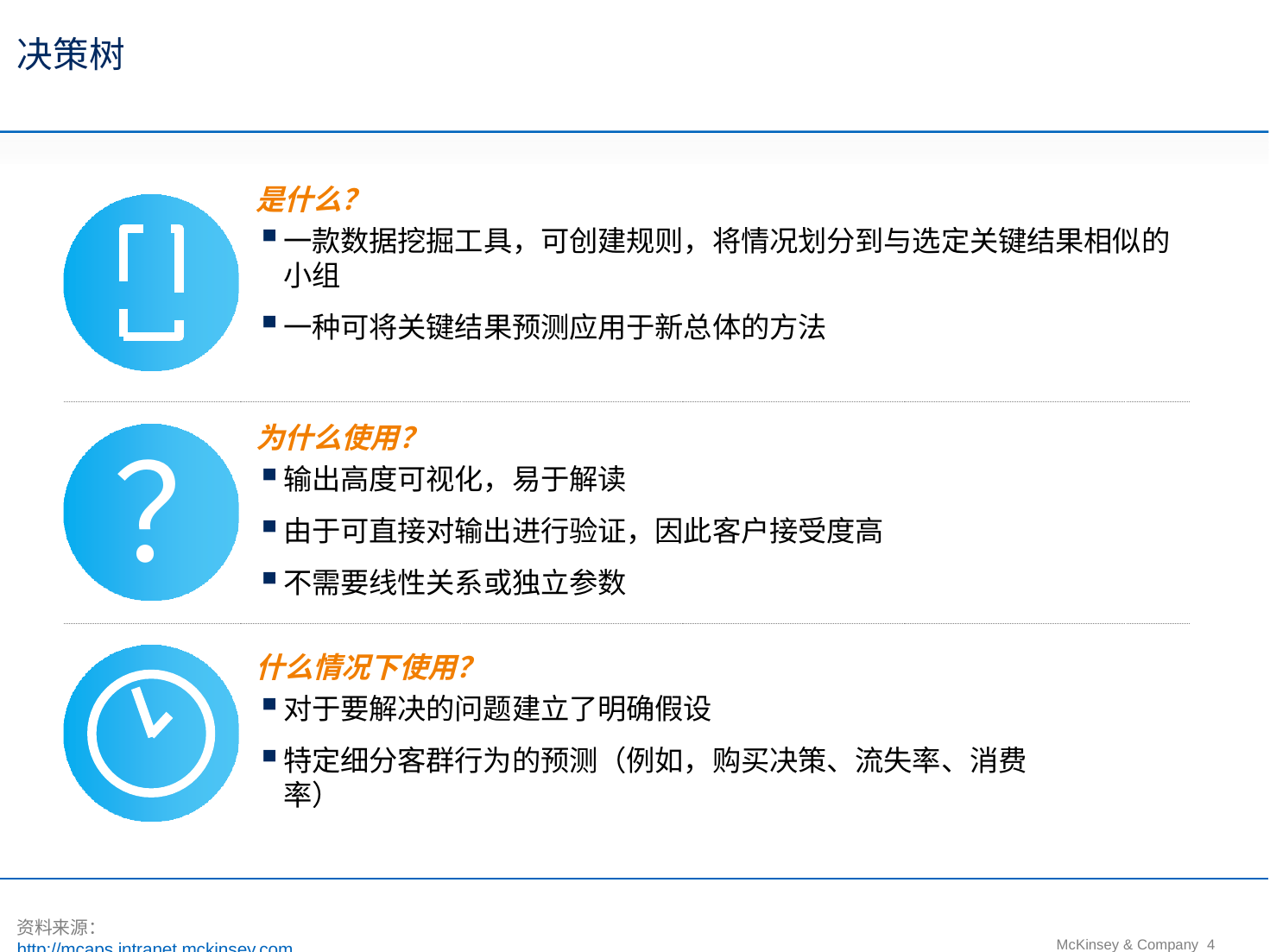

决策树
# 决策树

是什么？
一款数据挖掘工具，可创建规则，将情况划分到与选定关键结果相似的小组
一种可将关键结果预测应用于新总体的方法

为什么使用？
输出高度可视化，易于解读
由于可直接对输出进行验证，因此客户接受度高
不需要线性关系或独立参数

？

什么情况下使用？
对于要解决的问题建立了明确假设
特定细分客群行为的预测（例如，购买决策、流失率、消费率）

资料来源：http://mcaps.intranet.mckinsey.com
McKinsey & Company 4